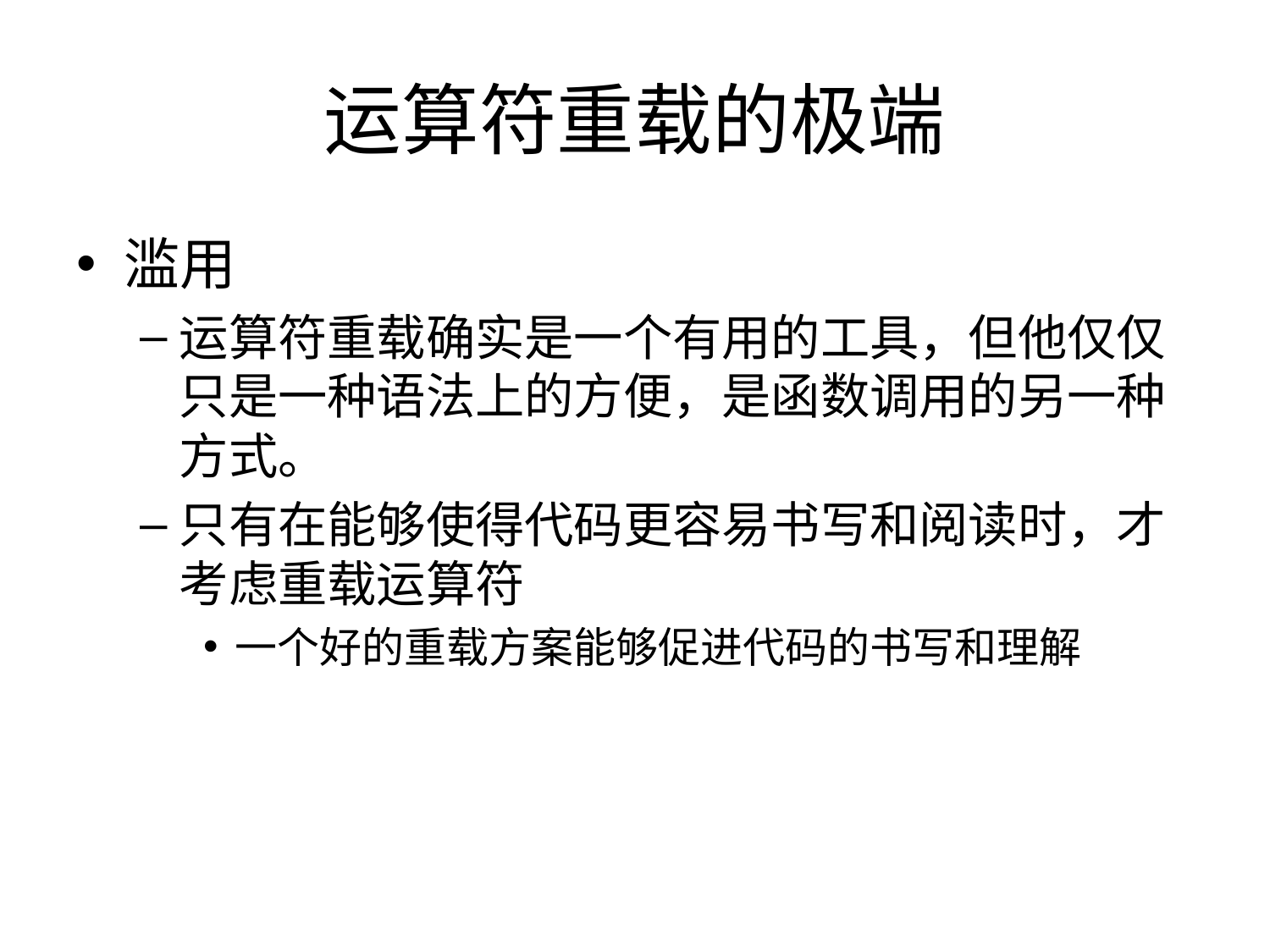

# 运算符重载的极端
滥用
运算符重载确实是一个有用的工具，但他仅仅只是一种语法上的方便，是函数调用的另一种方式。
只有在能够使得代码更容易书写和阅读时，才考虑重载运算符
一个好的重载方案能够促进代码的书写和理解